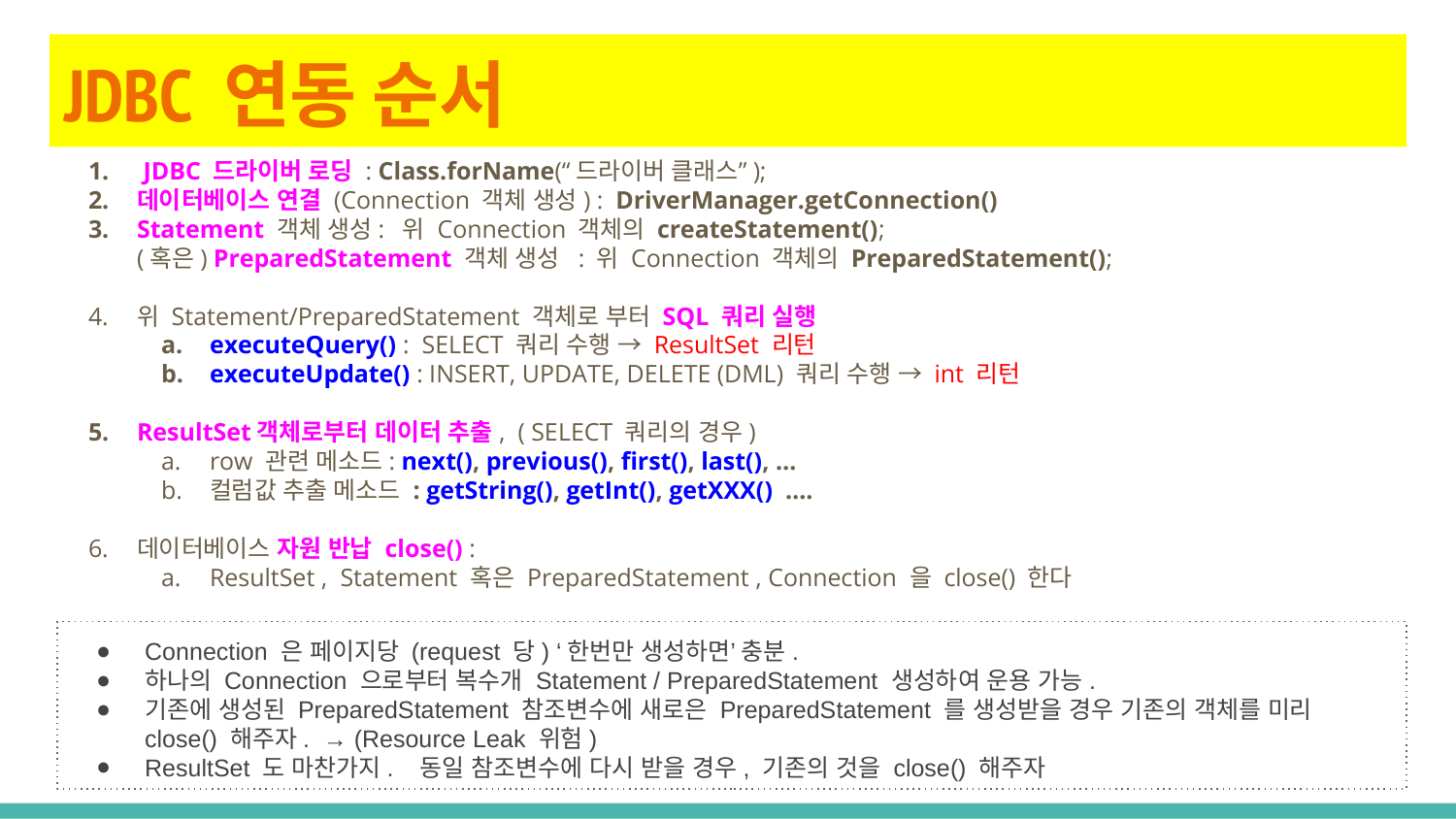

# JDBC 연동 순서
 JDBC 드라이버 로딩 : Class.forName(“드라이버 클래스”);
데이터베이스 연결 (Connection 객체 생성) :  DriverManager.getConnection()
Statement 객체 생성:  위 Connection 객체의 createStatement();
(혹은) PreparedStatement 객체 생성  : 위 Connection 객체의 PreparedStatement();
위 Statement/PreparedStatement 객체로 부터 SQL 쿼리 실행
executeQuery() :  SELECT 쿼리 수행 → ResultSet 리턴
executeUpdate() : INSERT, UPDATE, DELETE (DML) 쿼리 수행 → int 리턴
ResultSet객체로부터 데이터 추출,  ( SELECT 쿼리의 경우)
row 관련 메소드: next(), previous(), first(), last(), …
컬럼값 추출 메소드 : getString(), getInt(), getXXX()  ….
데이터베이스 자원 반납 close() :
ResultSet ,  Statement 혹은 PreparedStatement , Connection 을 close() 한다

Connection 은 페이지당 (request 당) ‘한번만 생성하면’ 충분.
하나의 Connection 으로부터 복수개 Statement / PreparedStatement 생성하여 운용 가능.
기존에 생성된 PreparedStatement 참조변수에 새로은 PreparedStatement 를 생성받을 경우 기존의 객체를 미리 close() 해주자.  → (Resource Leak 위험)
ResultSet 도 마찬가지.   동일 참조변수에 다시 받을 경우, 기존의 것을 close() 해주자